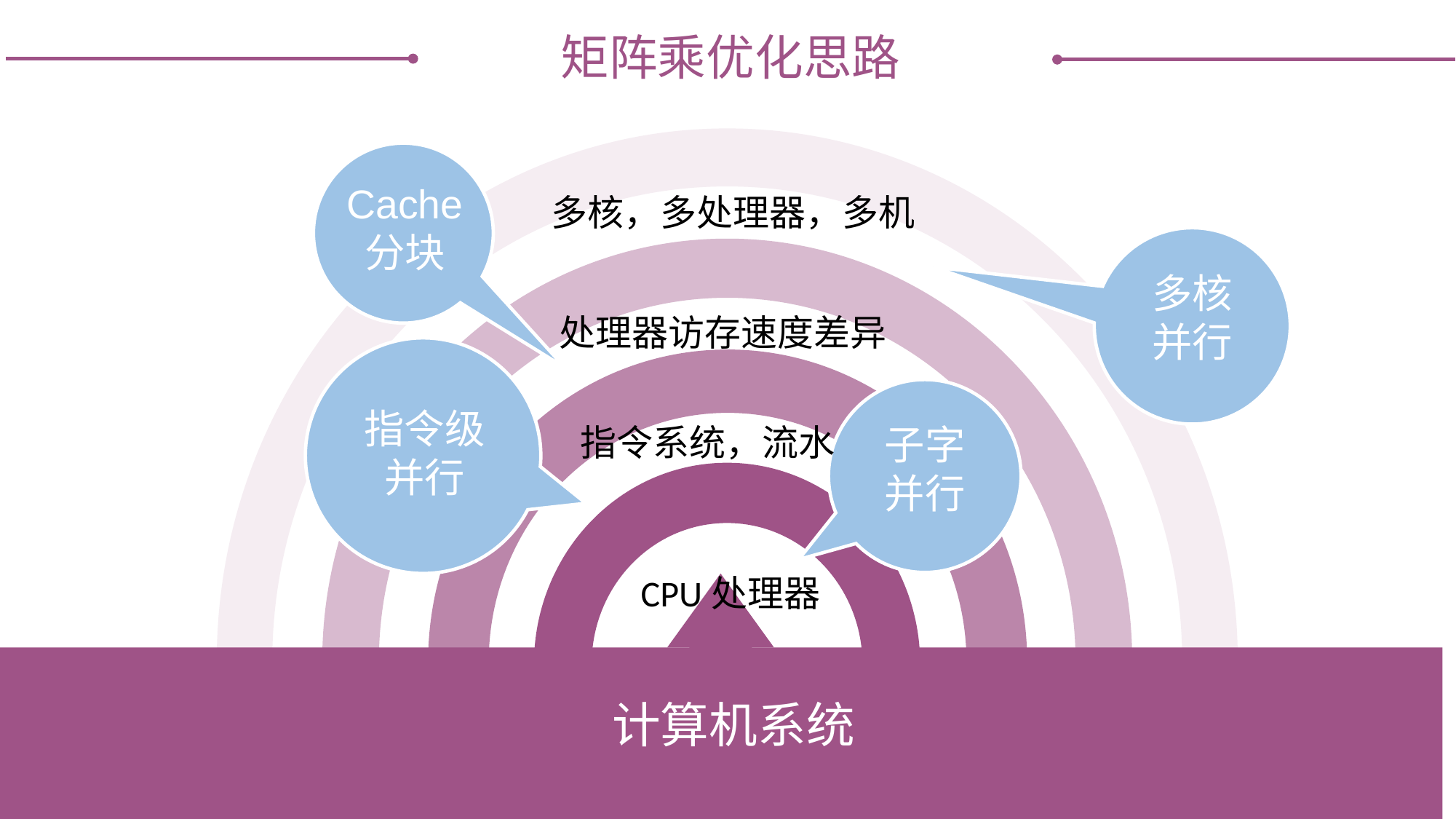

矩阵乘优化思路

Cache
分块
多核，多处理器，多机

多核
并行
处理器访存速度差异

指令级
并行

子字
并行
指令系统，流水
CPU处理器

计算机系统